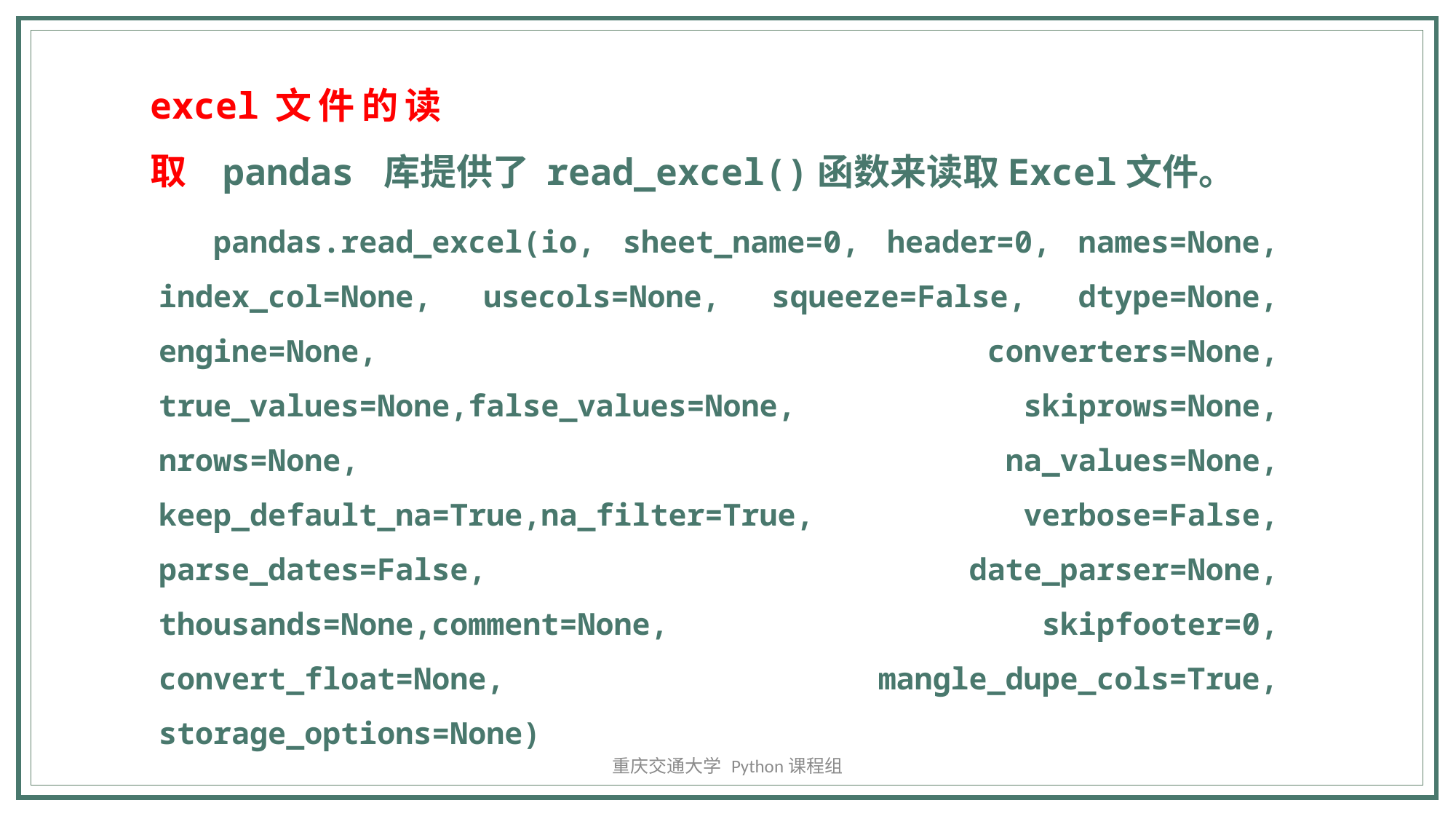

excel文件的读取
pandas 库提供了 read_excel()函数来读取Excel文件。
pandas.read_excel(io, sheet_name=0, header=0, names=None, index_col=None, usecols=None, squeeze=False, dtype=None, engine=None, converters=None, true_values=None,false_values=None, skiprows=None, nrows=None, na_values=None, keep_default_na=True,na_filter=True, verbose=False, parse_dates=False, date_parser=None, thousands=None,comment=None, skipfooter=0, convert_float=None, mangle_dupe_cols=True, storage_options=None)
重庆交通大学 Python课程组